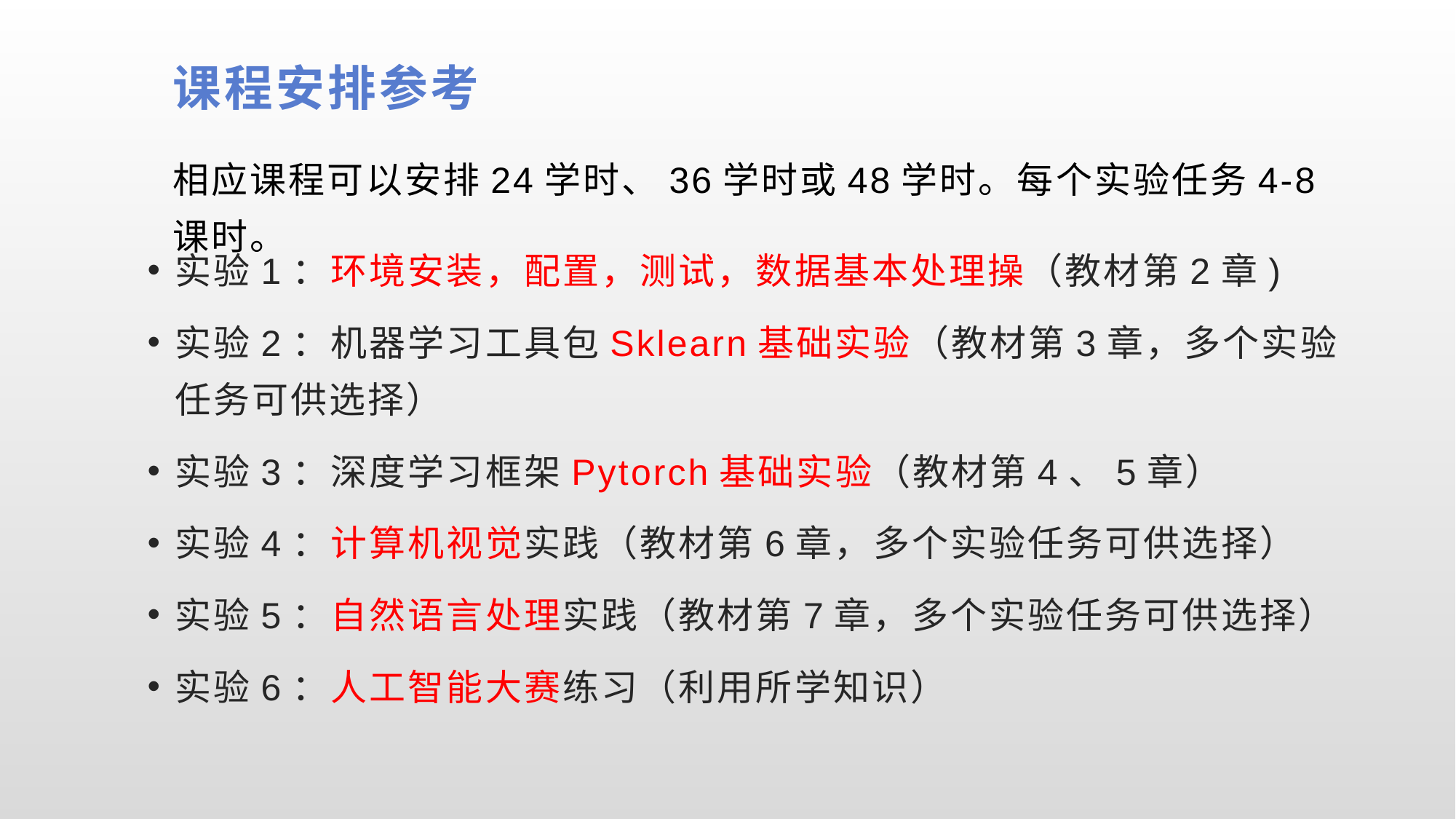

# 课程安排参考
相应课程可以安排24学时、36学时或48学时。每个实验任务4-8课时。

实验1：环境安装，配置，测试，数据基本处理操（教材第2章)
实验2：机器学习工具包Sklearn基础实验（教材第3章，多个实验任务可供选择）
实验3：深度学习框架Pytorch基础实验（教材第4、5章）
实验4：计算机视觉实践（教材第6章，多个实验任务可供选择）
实验5：自然语言处理实践（教材第7章，多个实验任务可供选择）
实验6：人工智能大赛练习（利用所学知识）